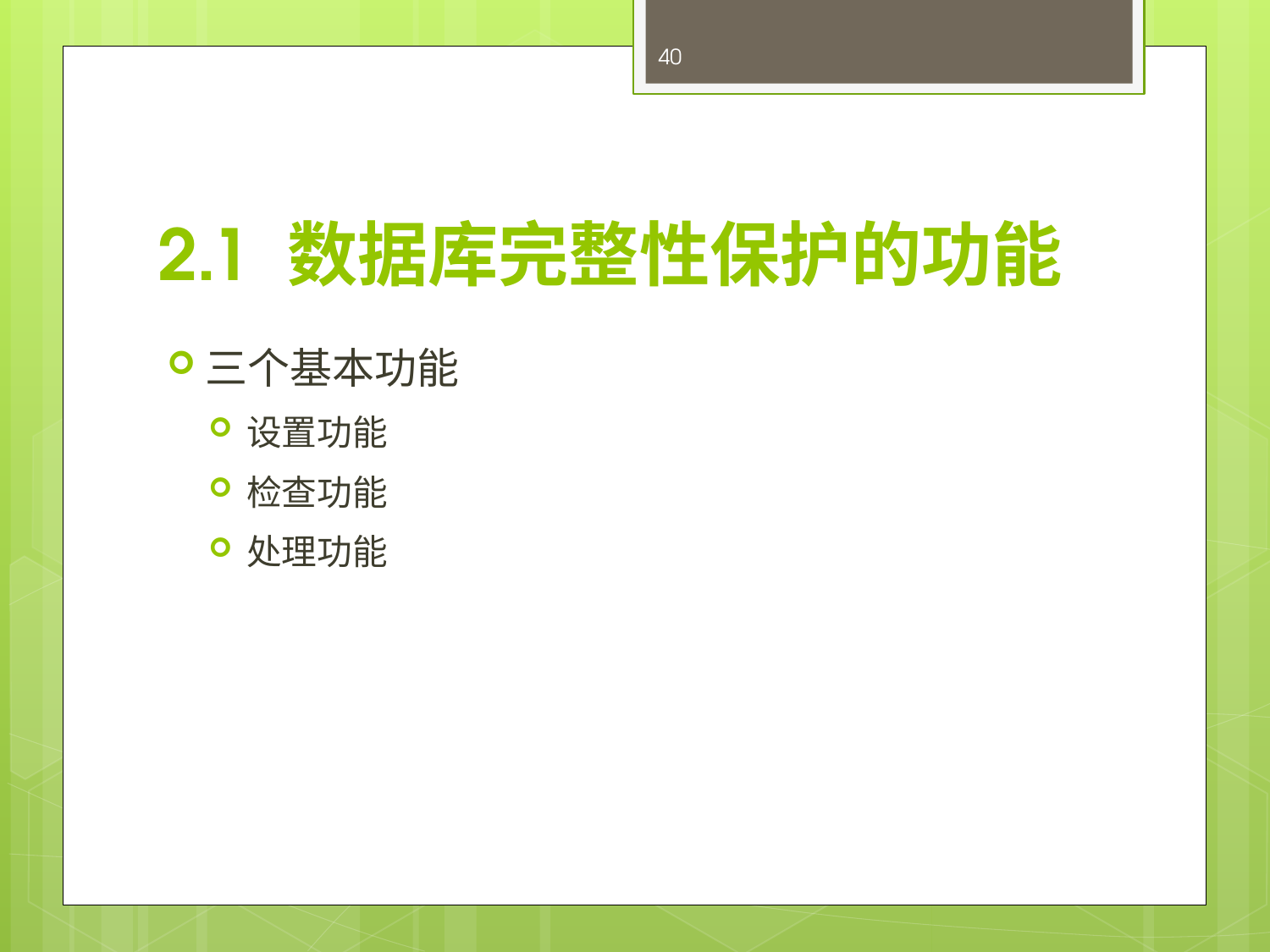

40
# 2.1 数据库完整性保护的功能
三个基本功能
设置功能
检查功能
处理功能